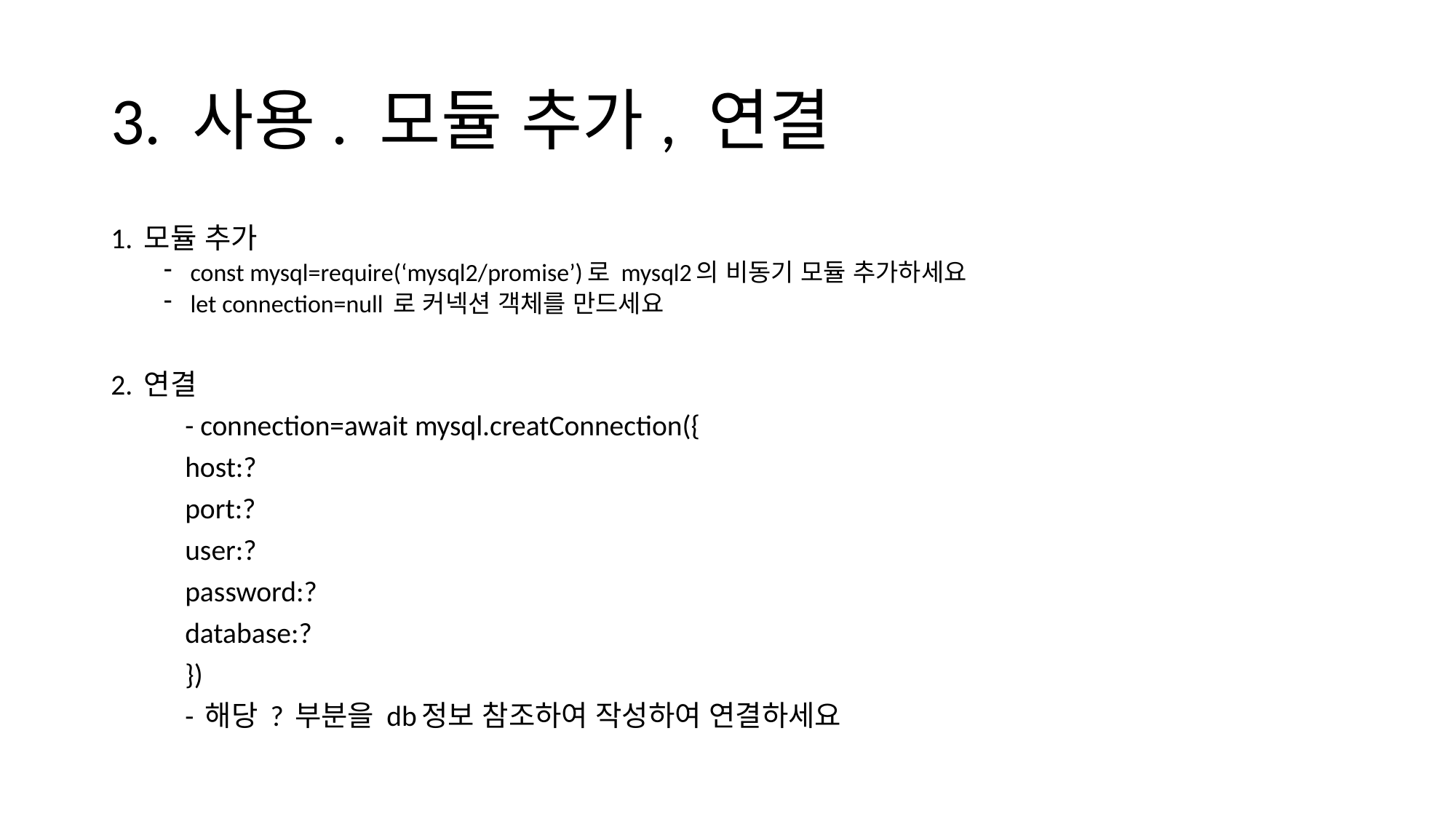

# 3. 사용. 모듈 추가, 연결
1. 모듈 추가
const mysql=require(‘mysql2/promise’)로 mysql2의 비동기 모듈 추가하세요
let connection=null 로 커넥션 객체를 만드세요

2. 연결
	- connection=await mysql.creatConnection({
		host:?
		port:?
		user:?
		password:?
		database:?
	})
	- 해당 ? 부분을 db정보 참조하여 작성하여 연결하세요